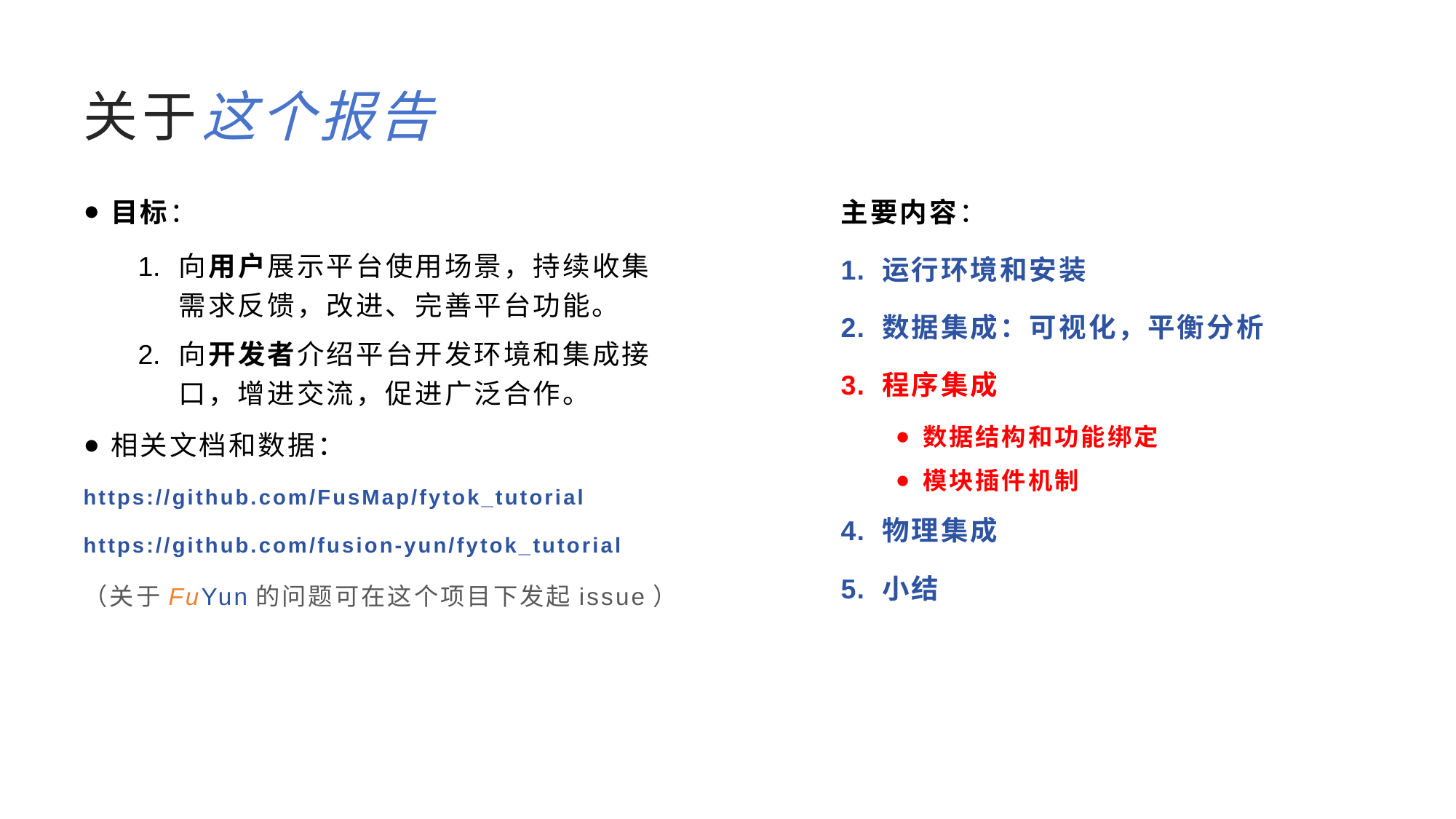

# 关于这个报告
目标：
向用户展示平台使用场景，持续收集需求反馈，改进、完善平台功能。
向开发者介绍平台开发环境和集成接口，增进交流，促进广泛合作。
相关文档和数据：
https://github.com/FusMap/fytok_tutorial
https://github.com/fusion-yun/fytok_tutorial
（关于FuYun的问题可在这个项目下发起issue）

主要内容：
运行环境和安装
数据集成：可视化，平衡分析
程序集成
数据结构和功能绑定
模块插件机制
物理集成
小结